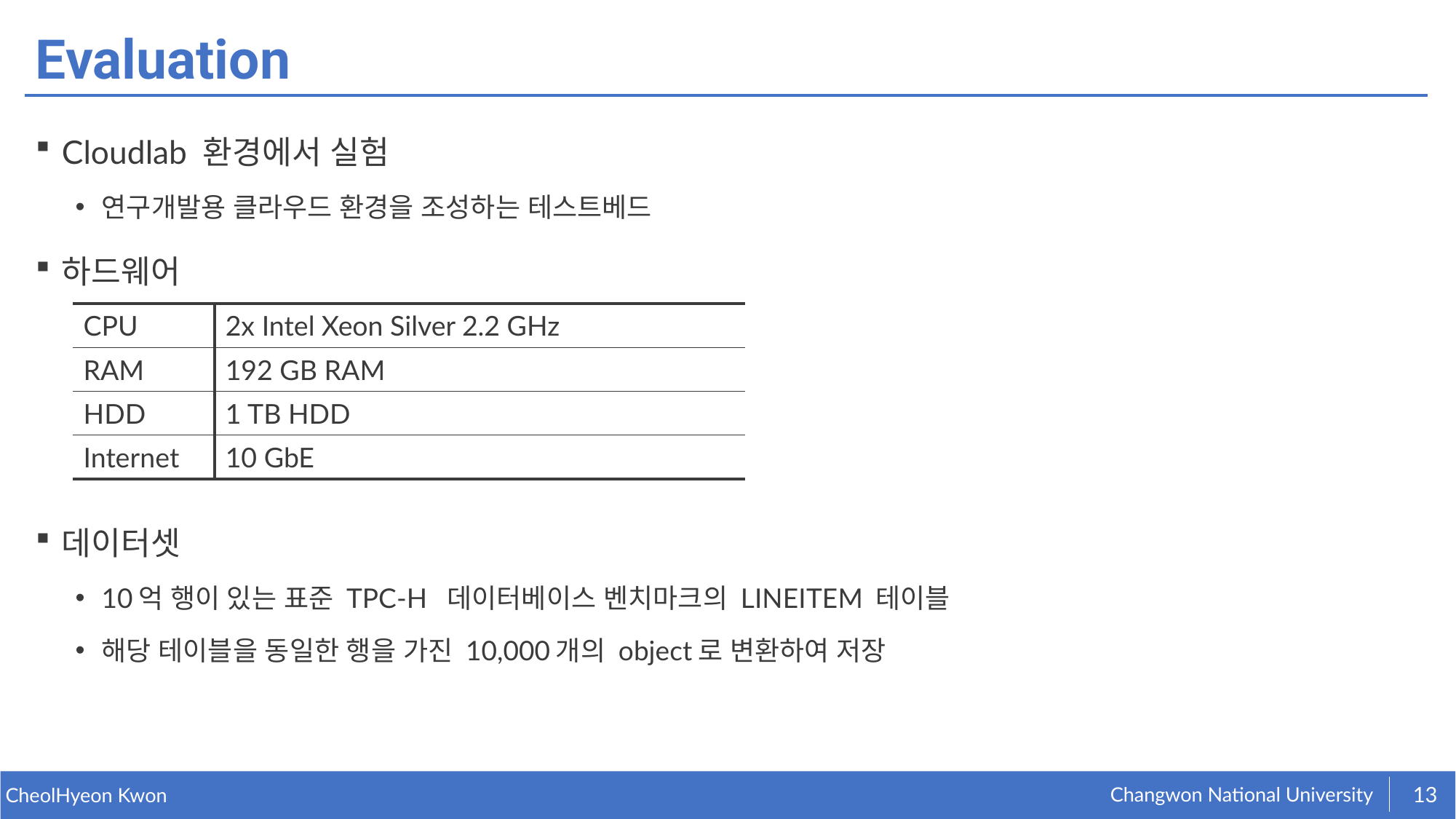

# Evaluation
Cloudlab 환경에서 실험
연구개발용 클라우드 환경을 조성하는 테스트베드
하드웨어

데이터셋
10억 행이 있는 표준 TPC-H  데이터베이스 벤치마크의 LINEITEM 테이블
해당 테이블을 동일한 행을 가진 10,000개의 object로 변환하여 저장

| CPU | 2x Intel Xeon Silver 2.2 GHz |
| --- | --- |
| RAM | 192 GB RAM |
| HDD | 1 TB HDD |
| Internet | 10 GbE |
13